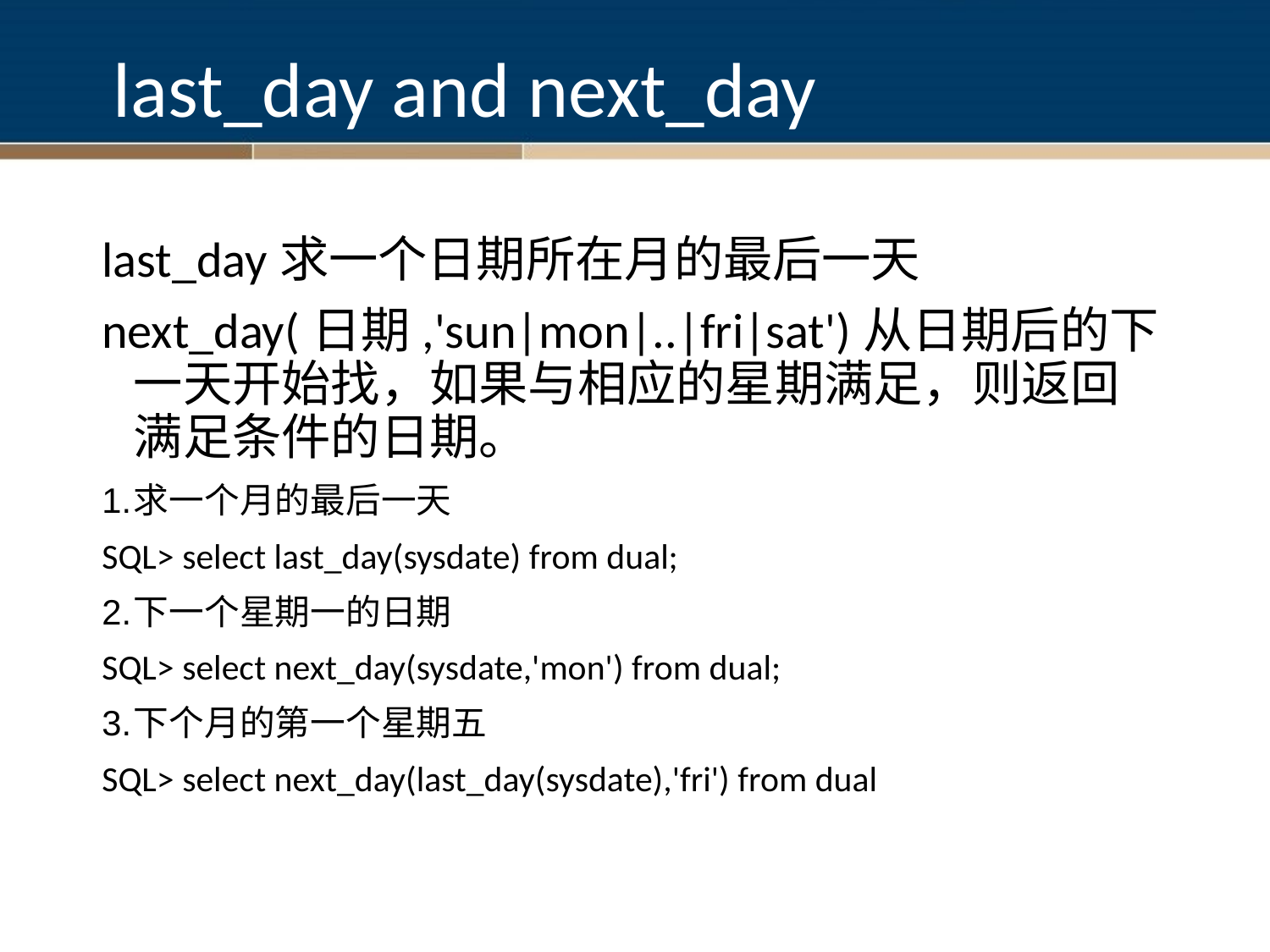

# last_day and next_day
last_day求一个日期所在月的最后一天
next_day(日期,'sun|mon|..|fri|sat')从日期后的下一天开始找，如果与相应的星期满足，则返回满足条件的日期。
求一个月的最后一天
SQL> select last_day(sysdate) from dual;
下一个星期一的日期
SQL> select next_day(sysdate,'mon') from dual;
下个月的第一个星期五
SQL> select next_day(last_day(sysdate),'fri') from dual